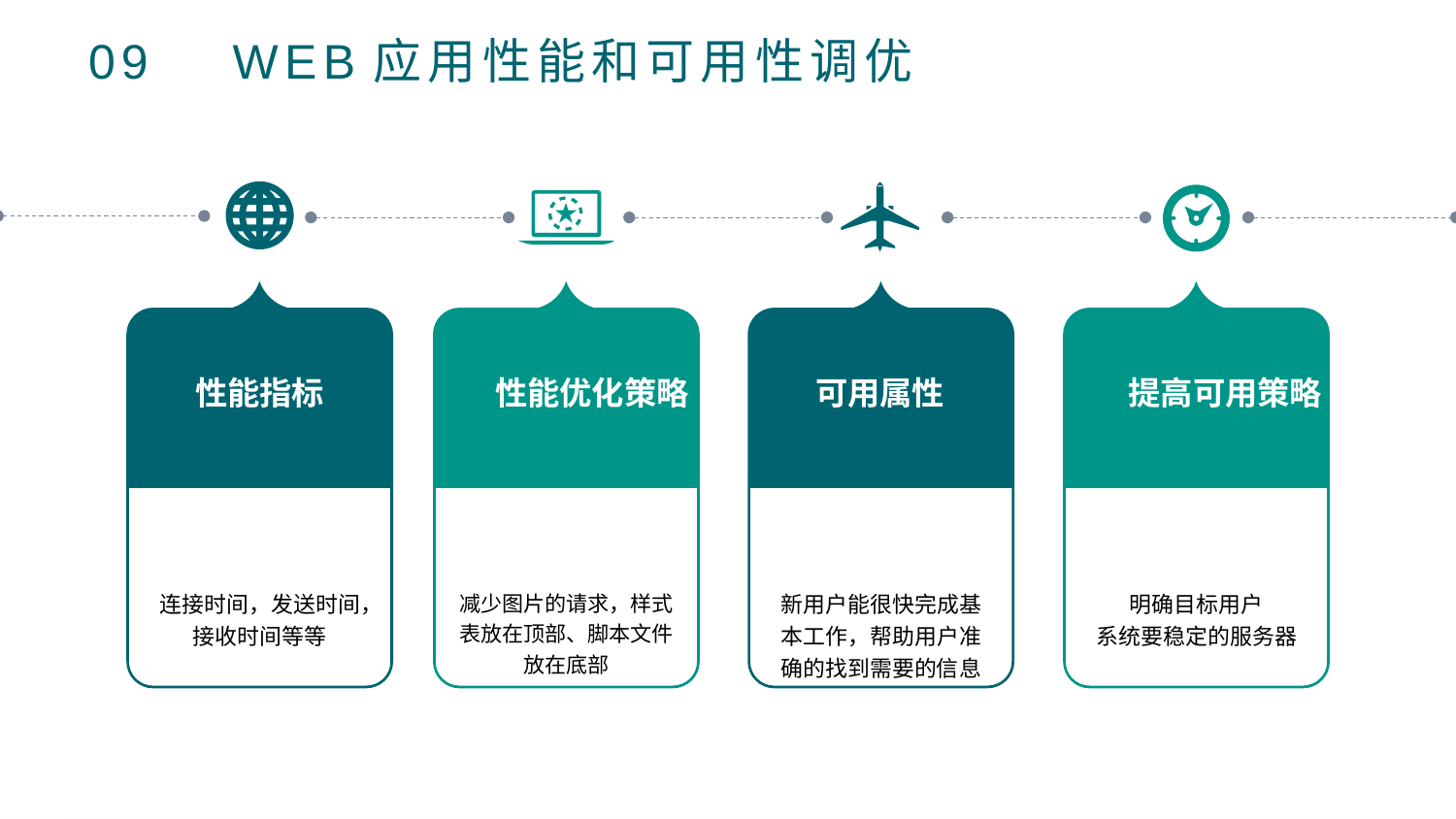

09    WEB应用性能和可用性调优

连接时间，发送时间，接收时间等等
性能指标
减少图片的请求，样式表放在顶部、脚本文件放在底部
性能优化策略
新用户能很快完成基本工作，帮助用户准确的找到需要的信息
可用属性
明确目标用户
系统要稳定的服务器
提高可用策略